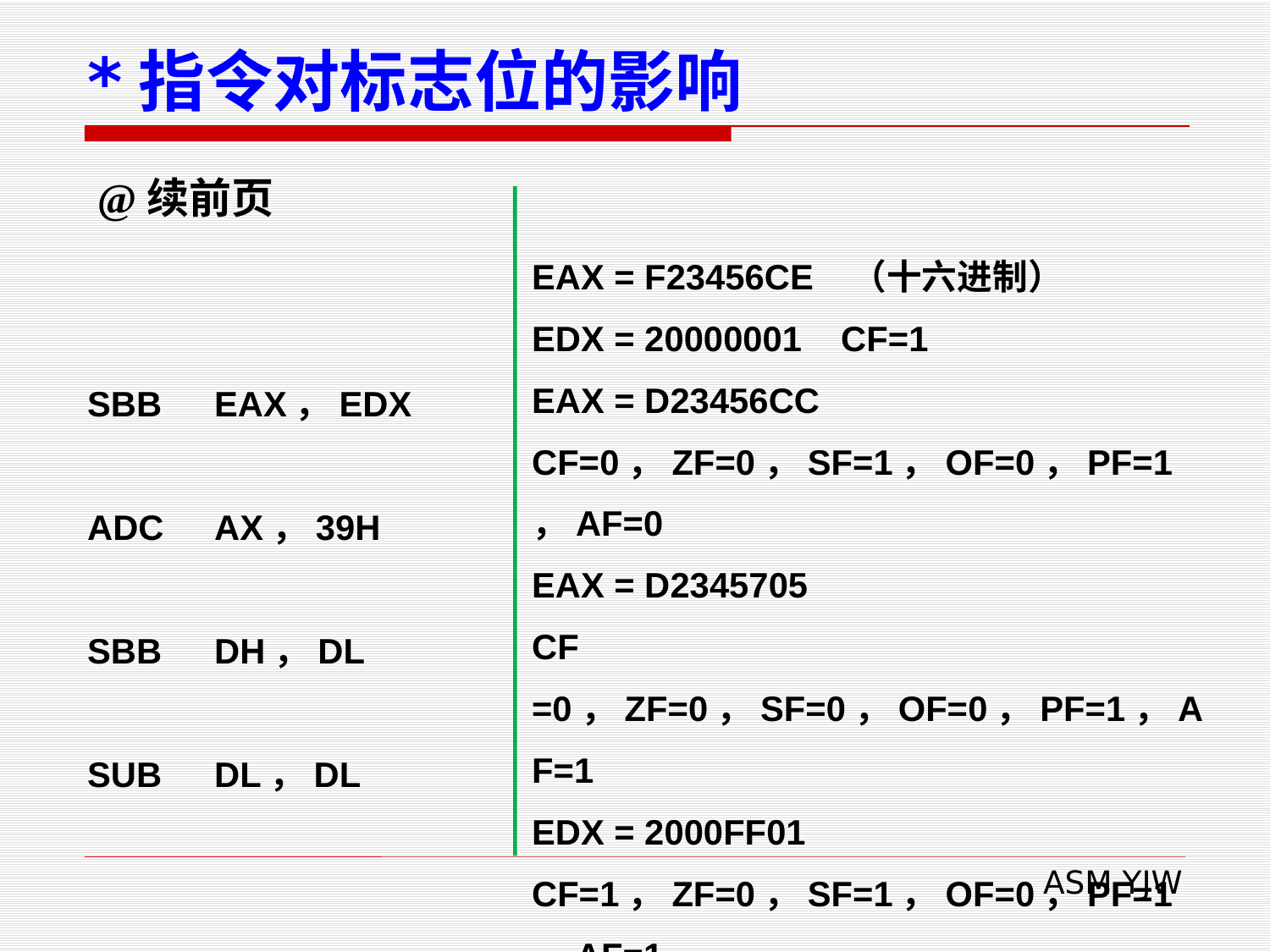

# *指令对标志位的影响
@续前页

EAX = F23456CE   （十六进制）
EDX = 20000001    CF=1
EAX = D23456CC
CF=0，ZF=0，SF=1，OF=0，PF=1，AF=0
EAX = D2345705
CF =0，ZF=0，SF=0，OF=0，PF=1，AF=1
EDX = 2000FF01
CF=1，ZF=0，SF=1，OF=0，PF=1，AF=1
EDX = 2000FF00
CF=0，ZF=1，SF=0，OF=0，PF=1，AF=0
SBB	EAX，EDX

ADC	AX，39H

SBB	DH，DL

SUB	DL，DL